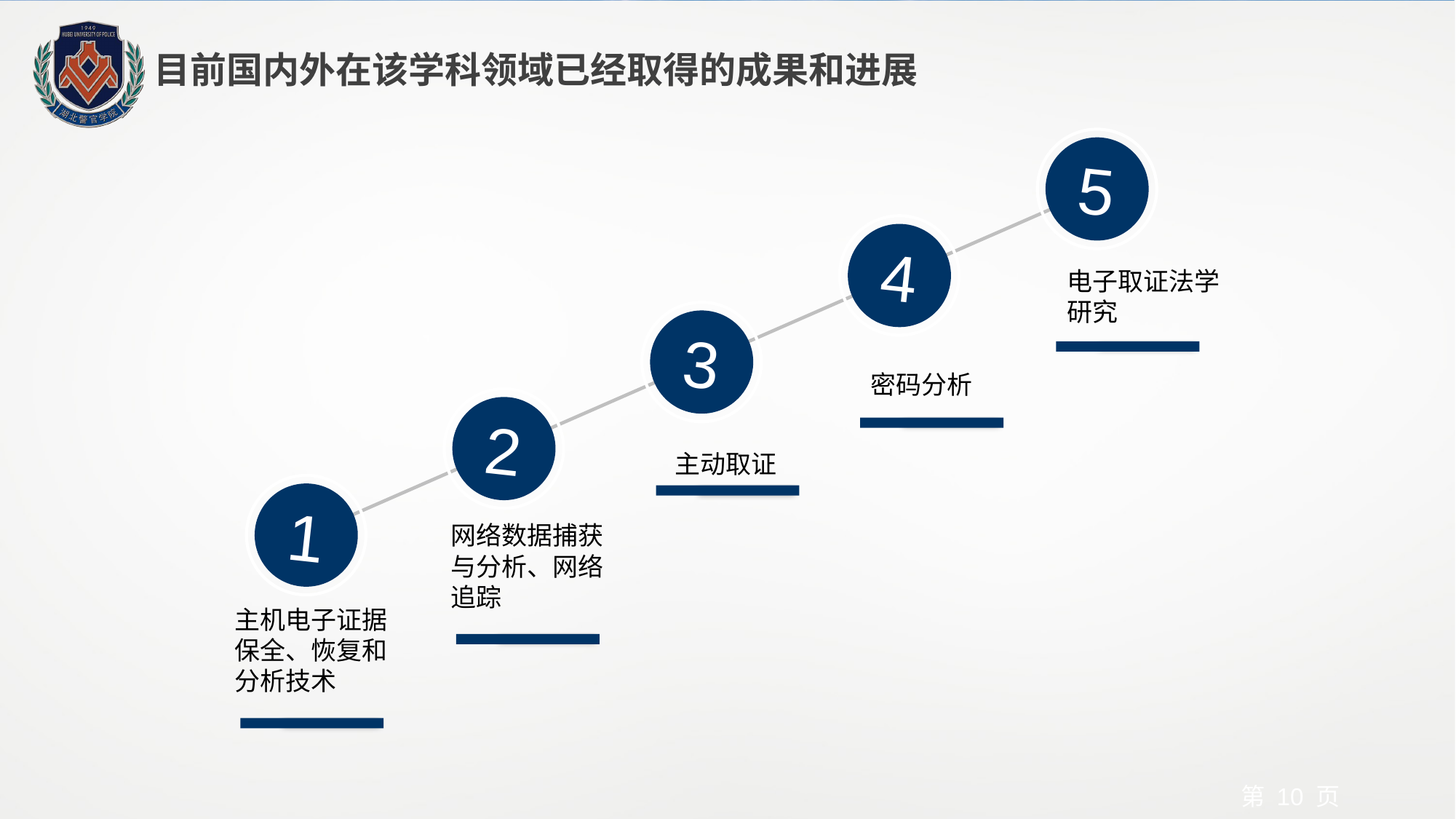

目前国内外在该学科领域已经取得的成果和进展

5

4
电子取证法学研究

3
密码分析

2
主动取证

1
网络数据捕获与分析、网络追踪

主机电子证据保全、恢复和分析技术